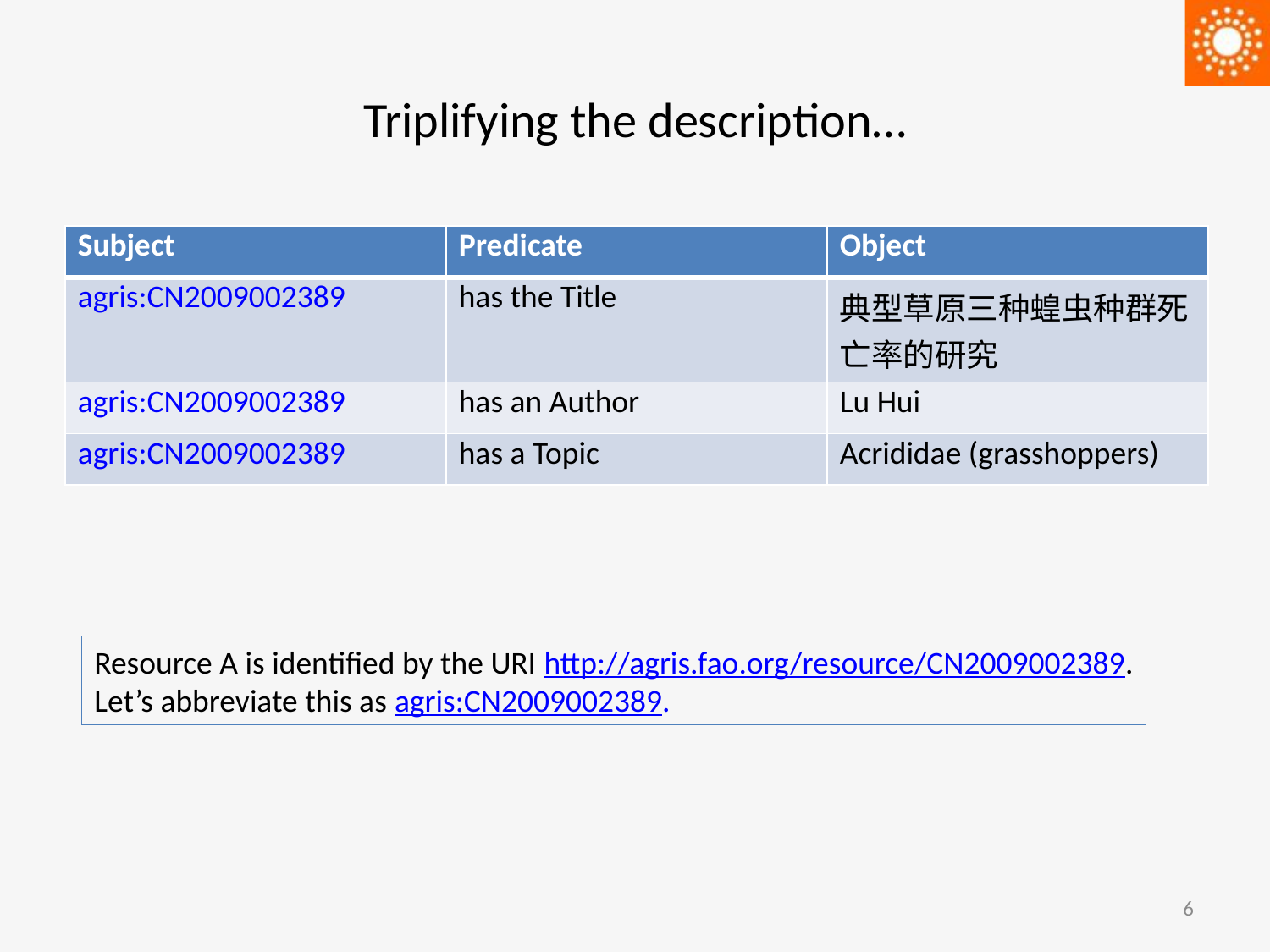

# Triplifying the description…
| Subject | Predicate | Object |
| --- | --- | --- |
| agris:CN2009002389 | has the Title | 典型草原三种蝗虫种群死亡率的研究 |
| agris:CN2009002389 | has an Author | Lu Hui |
| agris:CN2009002389 | has a Topic | Acrididae (grasshoppers) |
Resource A is identified by the URI http://agris.fao.org/resource/CN2009002389.
Let’s abbreviate this as agris:CN2009002389.
6